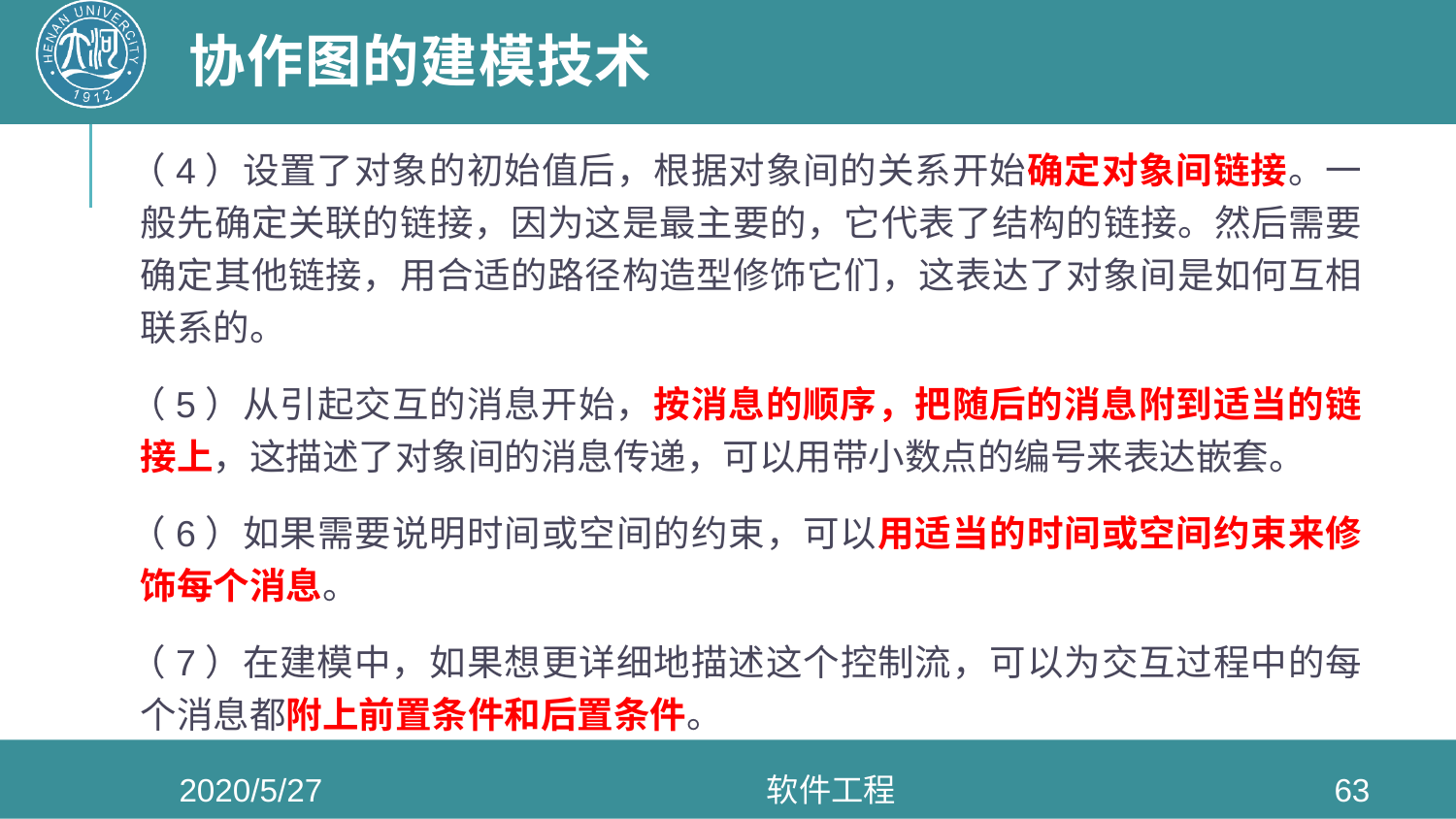

# 协作图的建模技术
（4）设置了对象的初始值后，根据对象间的关系开始确定对象间链接。一般先确定关联的链接，因为这是最主要的，它代表了结构的链接。然后需要确定其他链接，用合适的路径构造型修饰它们，这表达了对象间是如何互相联系的。
（5）从引起交互的消息开始，按消息的顺序，把随后的消息附到适当的链接上，这描述了对象间的消息传递，可以用带小数点的编号来表达嵌套。
（6）如果需要说明时间或空间的约束，可以用适当的时间或空间约束来修饰每个消息。
（7）在建模中，如果想更详细地描述这个控制流，可以为交互过程中的每个消息都附上前置条件和后置条件。
2020/5/27
软件工程
63